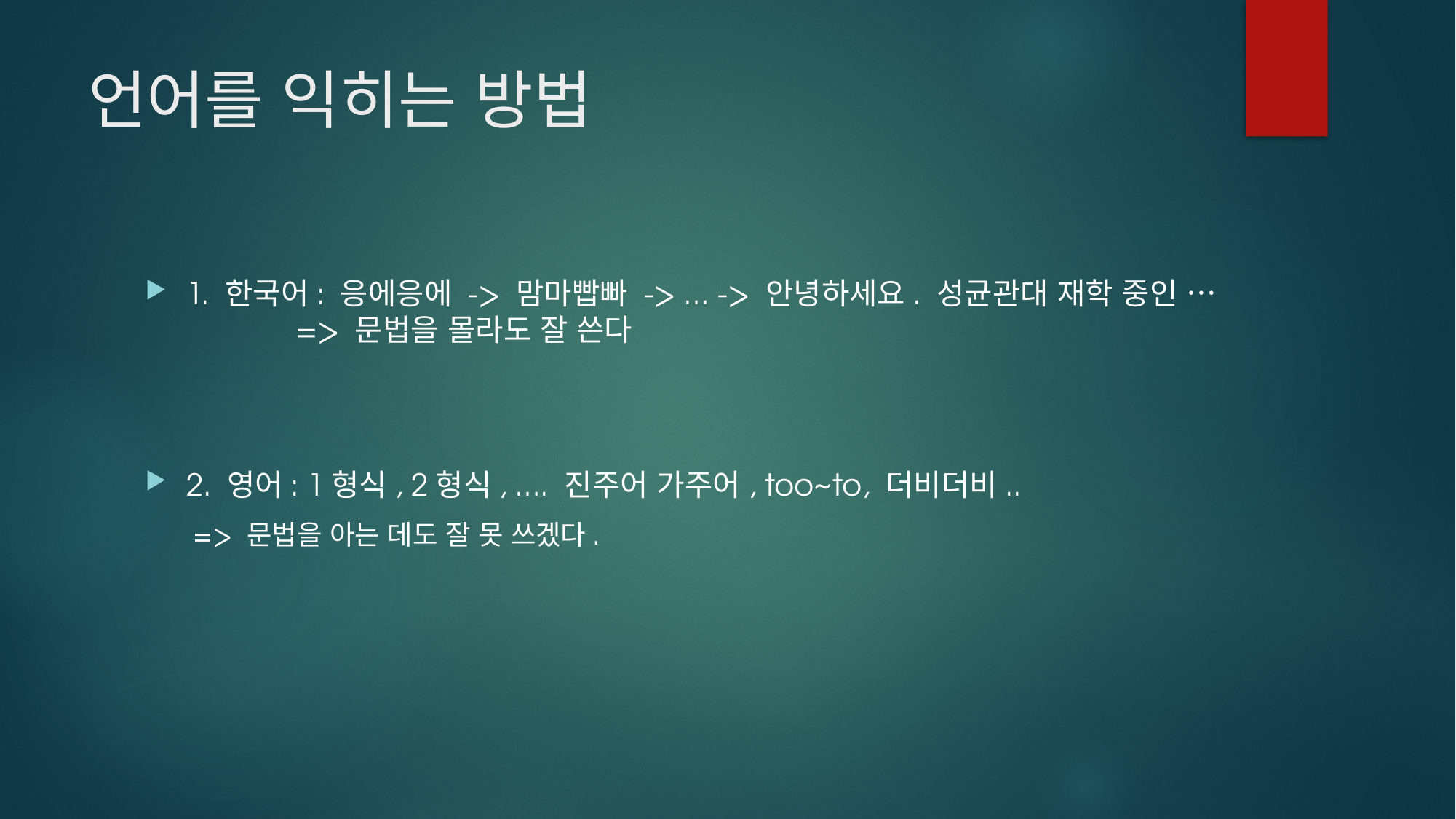

# 언어를 익히는 방법
1. 한국어: 응에응에 -> 맘마빱빠 -> … -> 안녕하세요. 성균관대 재학 중인 …	=> 문법을 몰라도 잘 쓴다

2. 영어: 1형식, 2형식, …. 진주어 가주어, too~to, 더비더비..
=> 문법을 아는 데도 잘 못 쓰겠다.